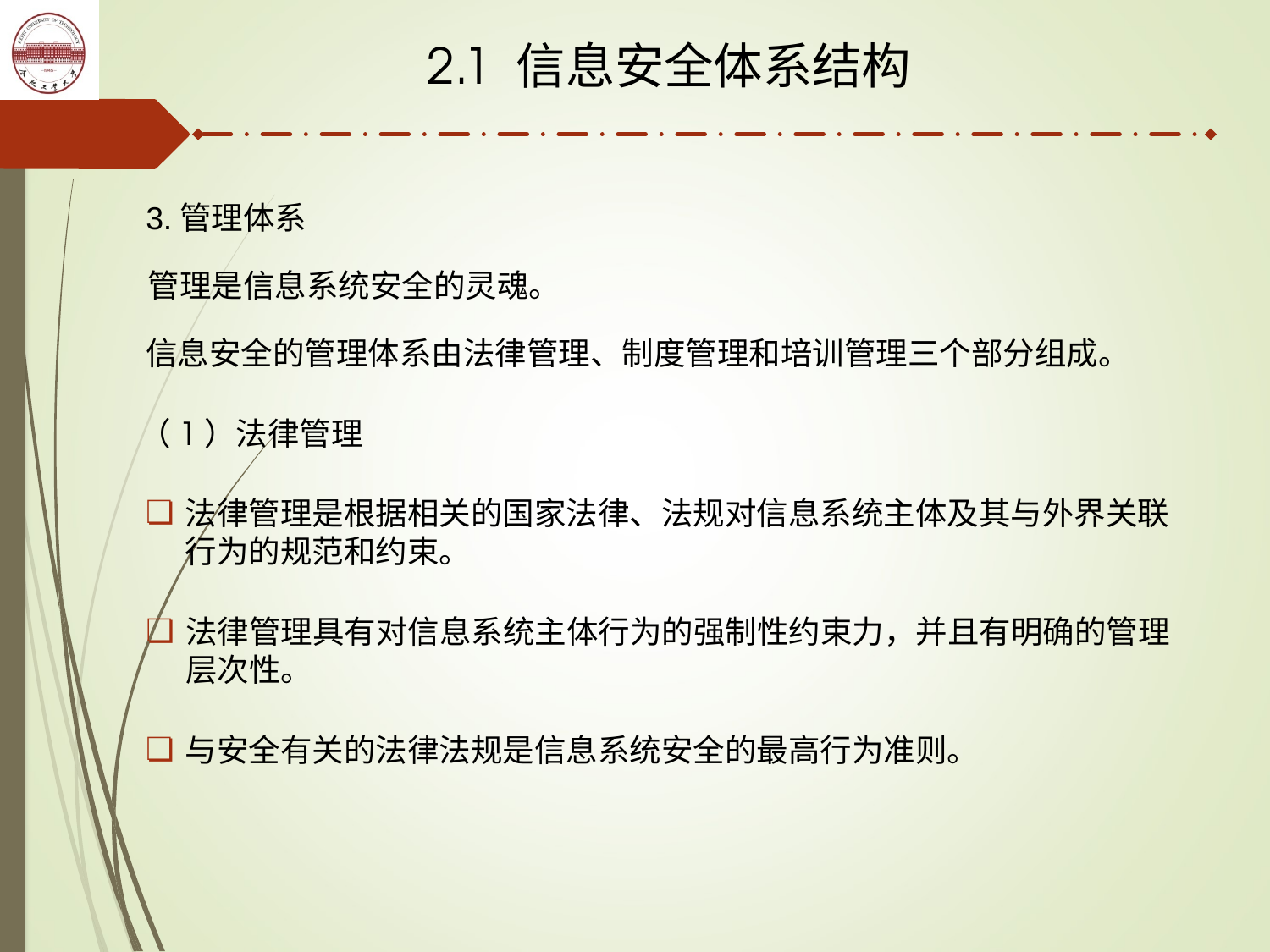

2.1 信息安全体系结构
3.管理体系
管理是信息系统安全的灵魂。
信息安全的管理体系由法律管理、制度管理和培训管理三个部分组成。
（1）法律管理
法律管理是根据相关的国家法律、法规对信息系统主体及其与外界关联行为的规范和约束。
法律管理具有对信息系统主体行为的强制性约束力，并且有明确的管理层次性。
与安全有关的法律法规是信息系统安全的最高行为准则。